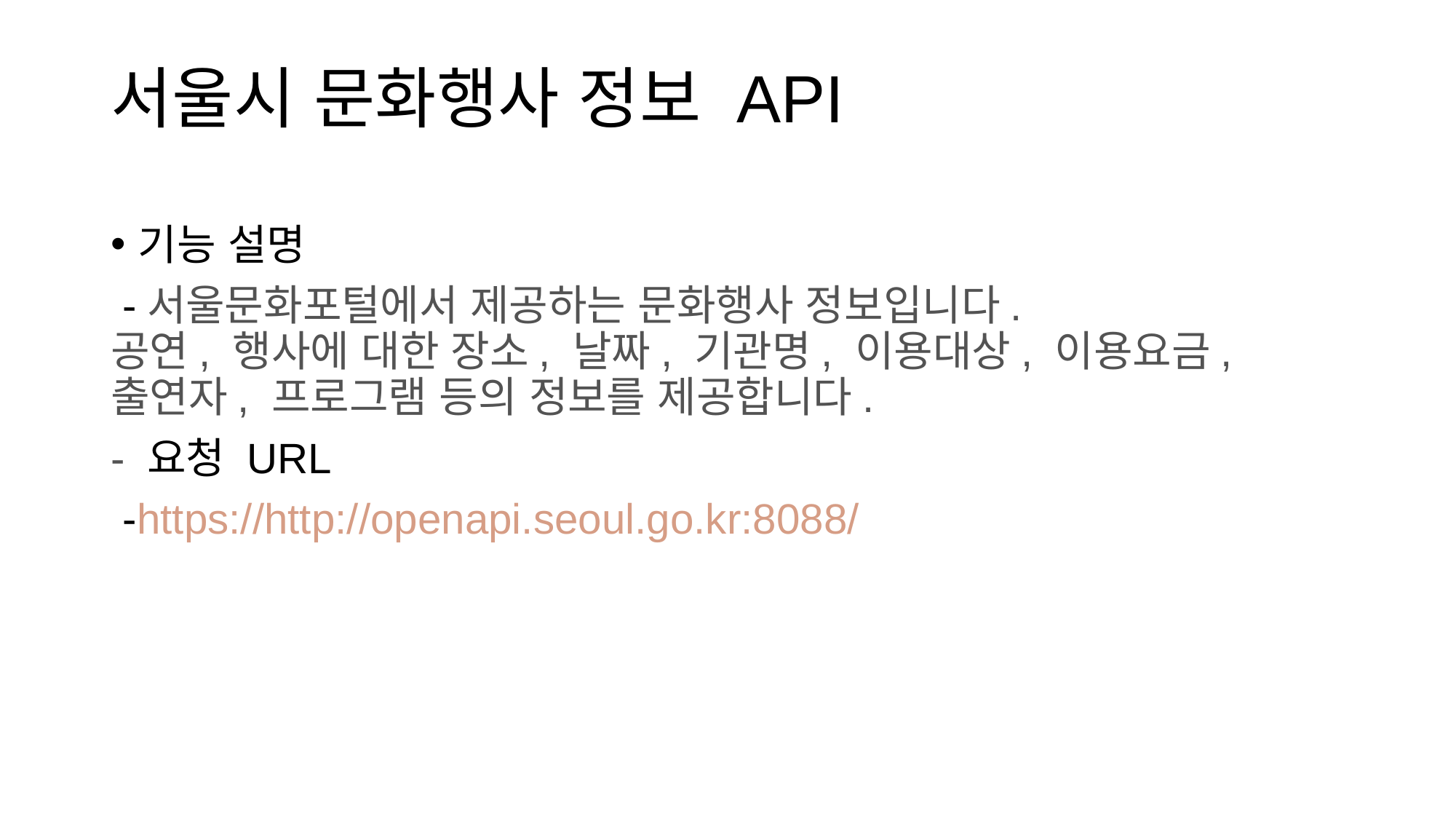

# 서울시 문화행사 정보 API
기능 설명
 -서울문화포털에서 제공하는 문화행사 정보입니다.
공연, 행사에 대한 장소, 날짜, 기관명, 이용대상, 이용요금, 출연자, 프로그램 등의 정보를 제공합니다.
- 요청 URL
 -https://http://openapi.seoul.go.kr:8088/